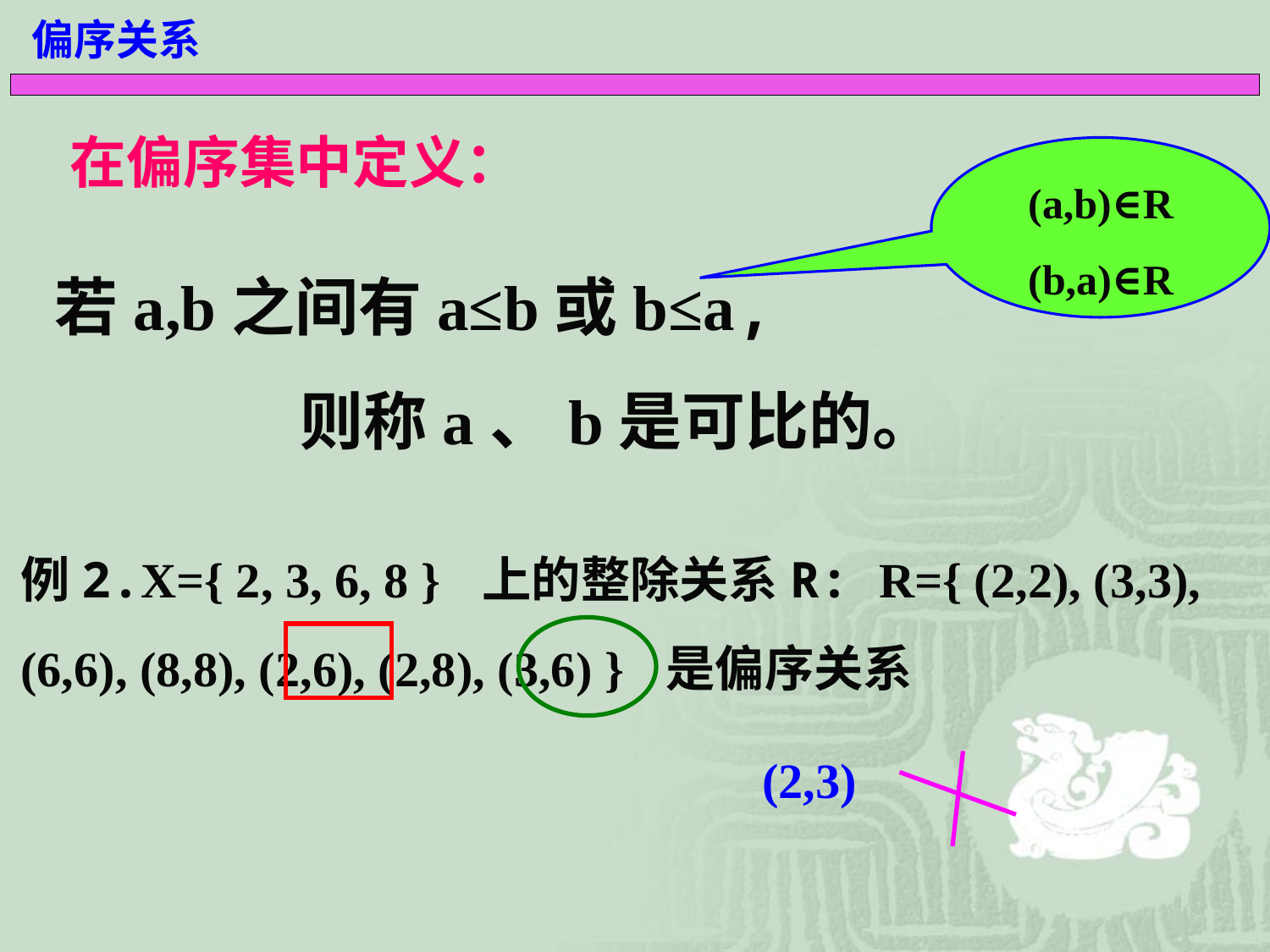

偏序关系

在偏序集中定义：
(a,b)∈R
(b,a)∈R
若a,b之间有a≤b或b≤a,
                则称a、b是可比的。
例2.X={ 2, 3, 6, 8 } 上的整除关系R: R={ (2,2), (3,3),
(6,6), (8,8), (2,6), (2,8), (3,6) } 是偏序关系

(2,3)